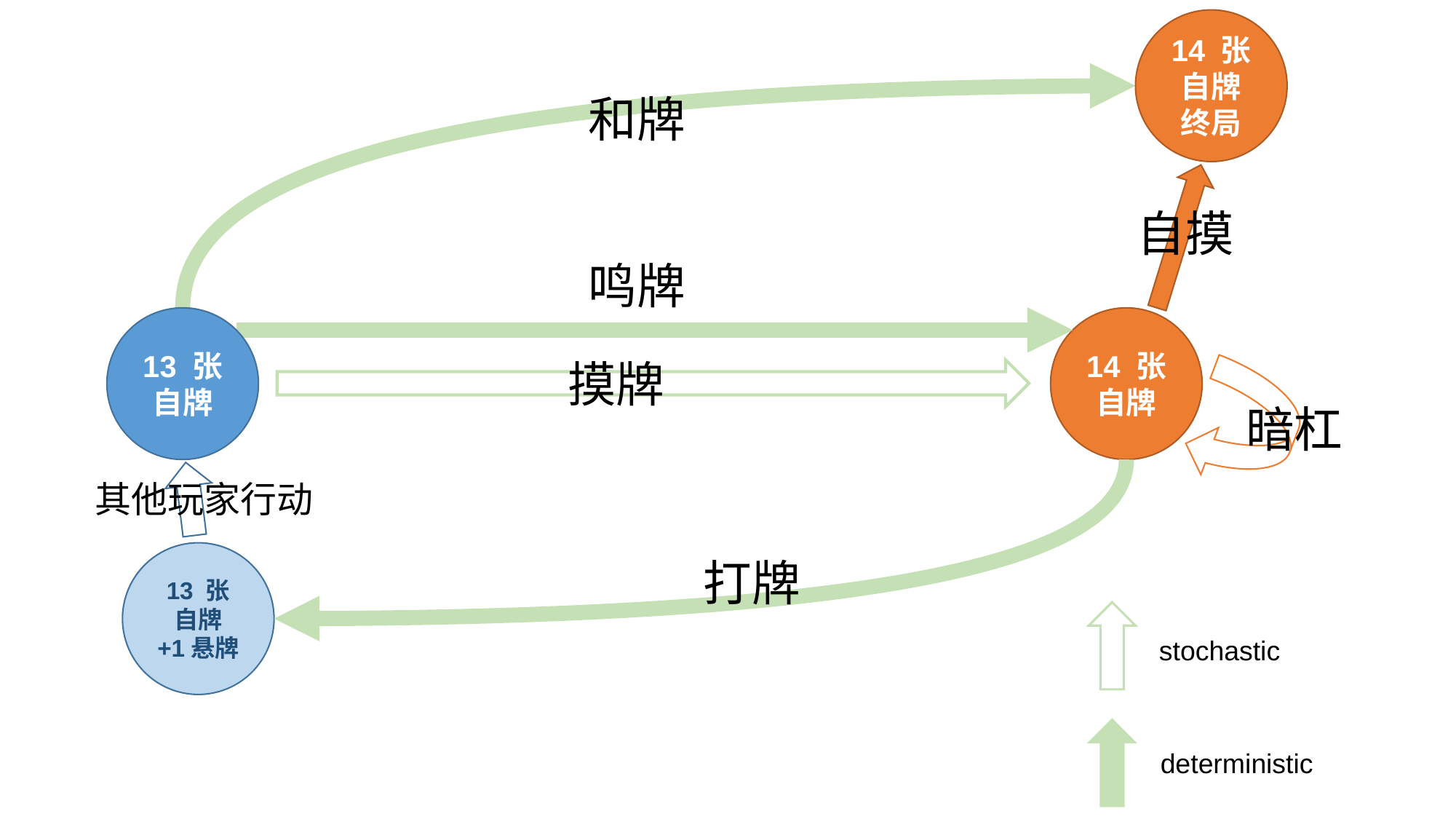

14 张 自牌
终局
和牌
自摸

鸣牌
13 张 自牌
14 张 自牌
摸牌

暗杠
其他玩家行动

13 张 自牌
+1悬牌
打牌

stochastic

deterministic